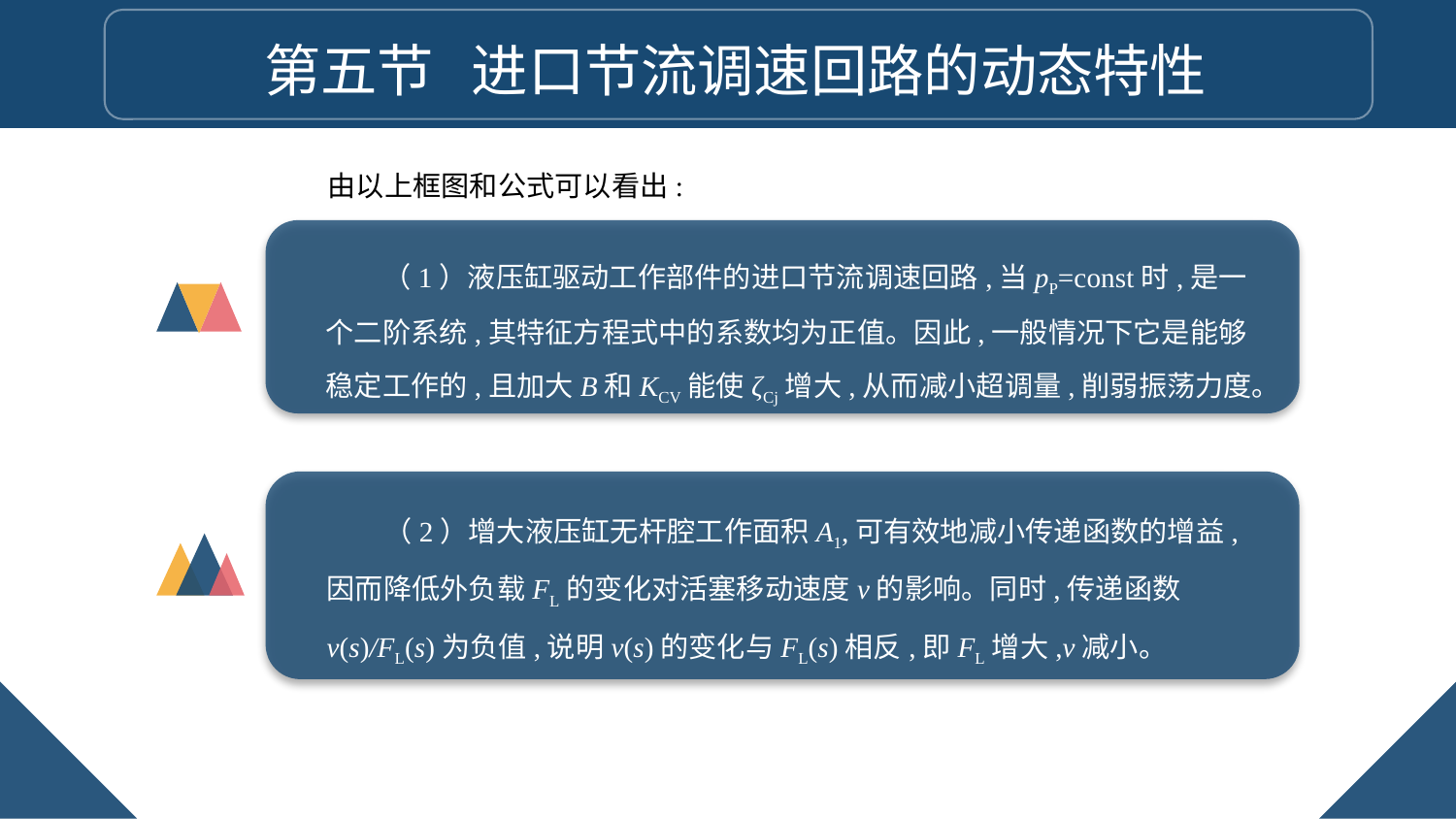

第五节   进口节流调速回路的动态特性
由以上框图和公式可以看出:
（1）液压缸驱动工作部件的进口节流调速回路,当pP=const时,是一个二阶系统,其特征方程式中的系数均为正值。因此,一般情况下它是能够稳定工作的,且加大B和KCV能使ζCj增大,从而减小超调量,削弱振荡力度。
（2）增大液压缸无杆腔工作面积A1,可有效地减小传递函数的增益,因而降低外负载FL的变化对活塞移动速度v的影响。同时,传递函数v(s)/FL(s)为负值,说明v(s)的变化与FL(s)相反,即FL增大,v减小。